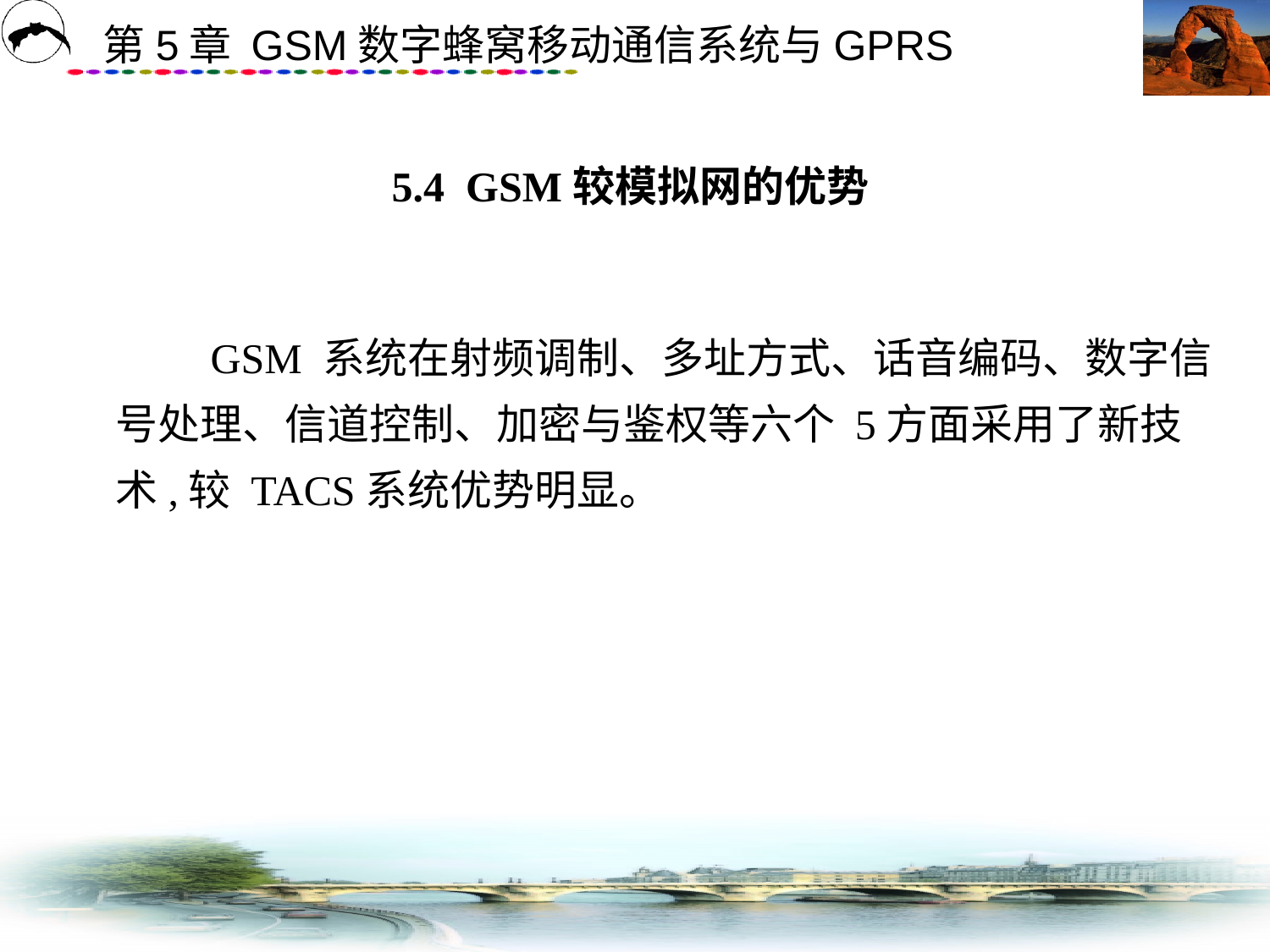

# 5.4  GSM较模拟网的优势
　　GSM 系统在射频调制、多址方式、话音编码、数字信号处理、信道控制、加密与鉴权等六个 5方面采用了新技术,较 TACS系统优势明显。